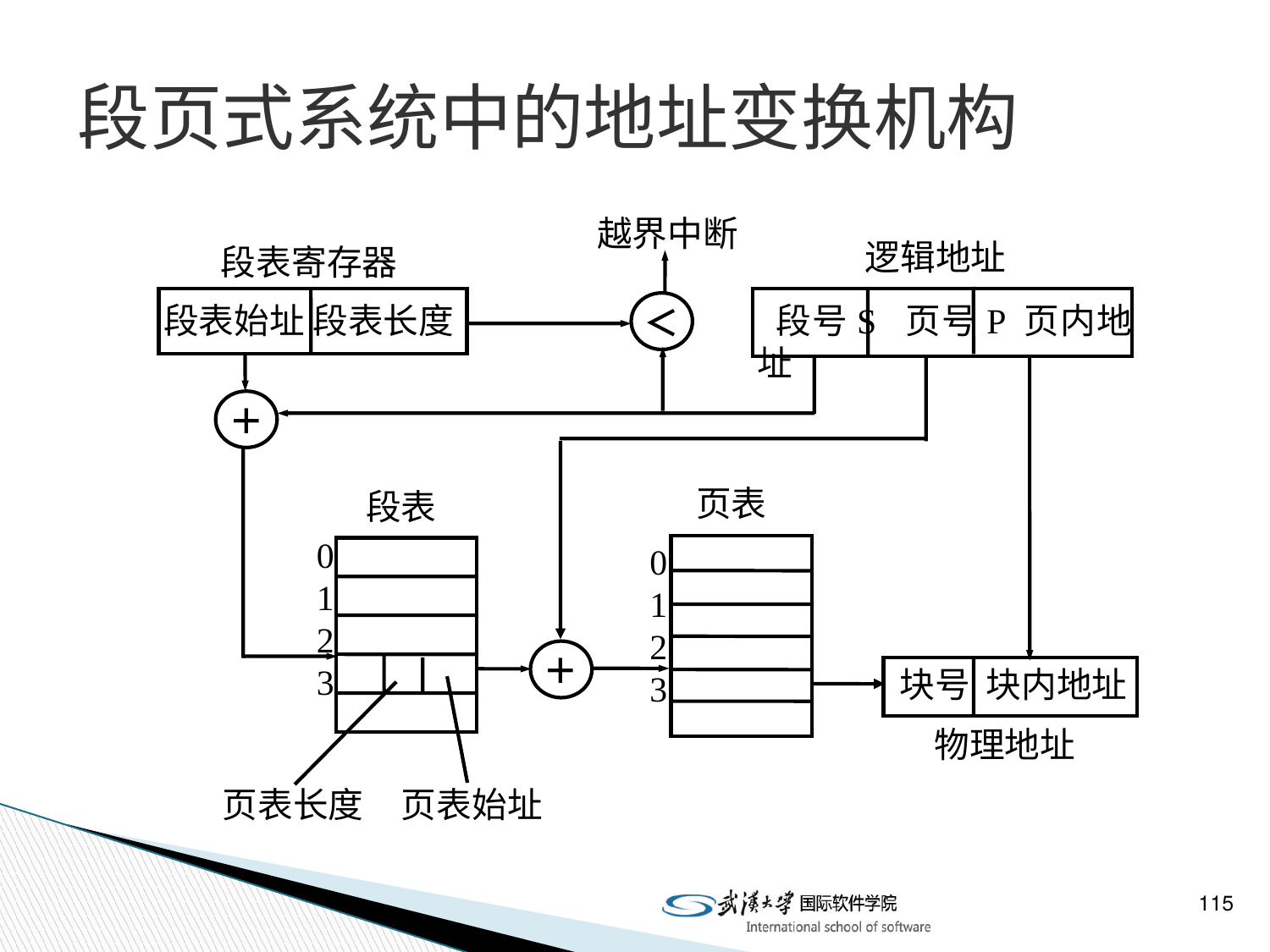

# 段页式系统中的地址变换机构

越界中断
逻辑地址
段表寄存器

段表始址 段表长度

 段号S  页号P 页内地址

＜

＋

页表
段表
0
1
2
3

0
1
2
3

＋

 块号  块内地址

物理地址
页表始址
页表长度